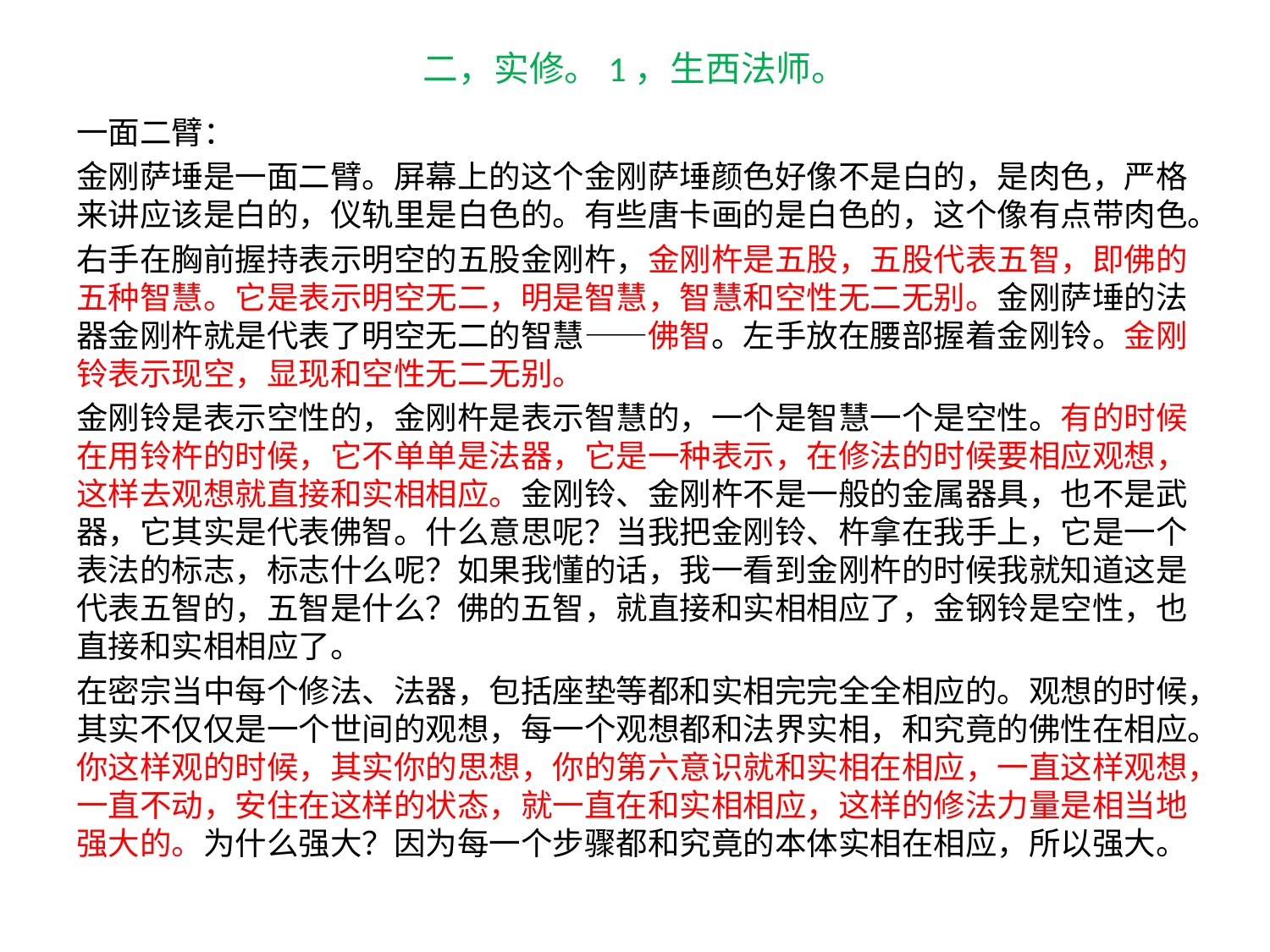

# 二，实修。1，生西法师。
一面二臂：
金刚萨埵是一面二臂。屏幕上的这个金刚萨埵颜色好像不是白的，是肉色，严格来讲应该是白的，仪轨里是白色的。有些唐卡画的是白色的，这个像有点带肉色。
右手在胸前握持表示明空的五股金刚杵，金刚杵是五股，五股代表五智，即佛的五种智慧。它是表示明空无二，明是智慧，智慧和空性无二无别。金刚萨埵的法器金刚杵就是代表了明空无二的智慧——佛智。左手放在腰部握着金刚铃。金刚铃表示现空，显现和空性无二无别。
金刚铃是表示空性的，金刚杵是表示智慧的，一个是智慧一个是空性。有的时候在用铃杵的时候，它不单单是法器，它是一种表示，在修法的时候要相应观想，这样去观想就直接和实相相应。金刚铃、金刚杵不是一般的金属器具，也不是武器，它其实是代表佛智。什么意思呢？当我把金刚铃、杵拿在我手上，它是一个表法的标志，标志什么呢？如果我懂的话，我一看到金刚杵的时候我就知道这是代表五智的，五智是什么？佛的五智，就直接和实相相应了，金钢铃是空性，也直接和实相相应了。
在密宗当中每个修法、法器，包括座垫等都和实相完完全全相应的。观想的时候，其实不仅仅是一个世间的观想，每一个观想都和法界实相，和究竟的佛性在相应。你这样观的时候，其实你的思想，你的第六意识就和实相在相应，一直这样观想，一直不动，安住在这样的状态，就一直在和实相相应，这样的修法力量是相当地强大的。为什么强大？因为每一个步骤都和究竟的本体实相在相应，所以强大。